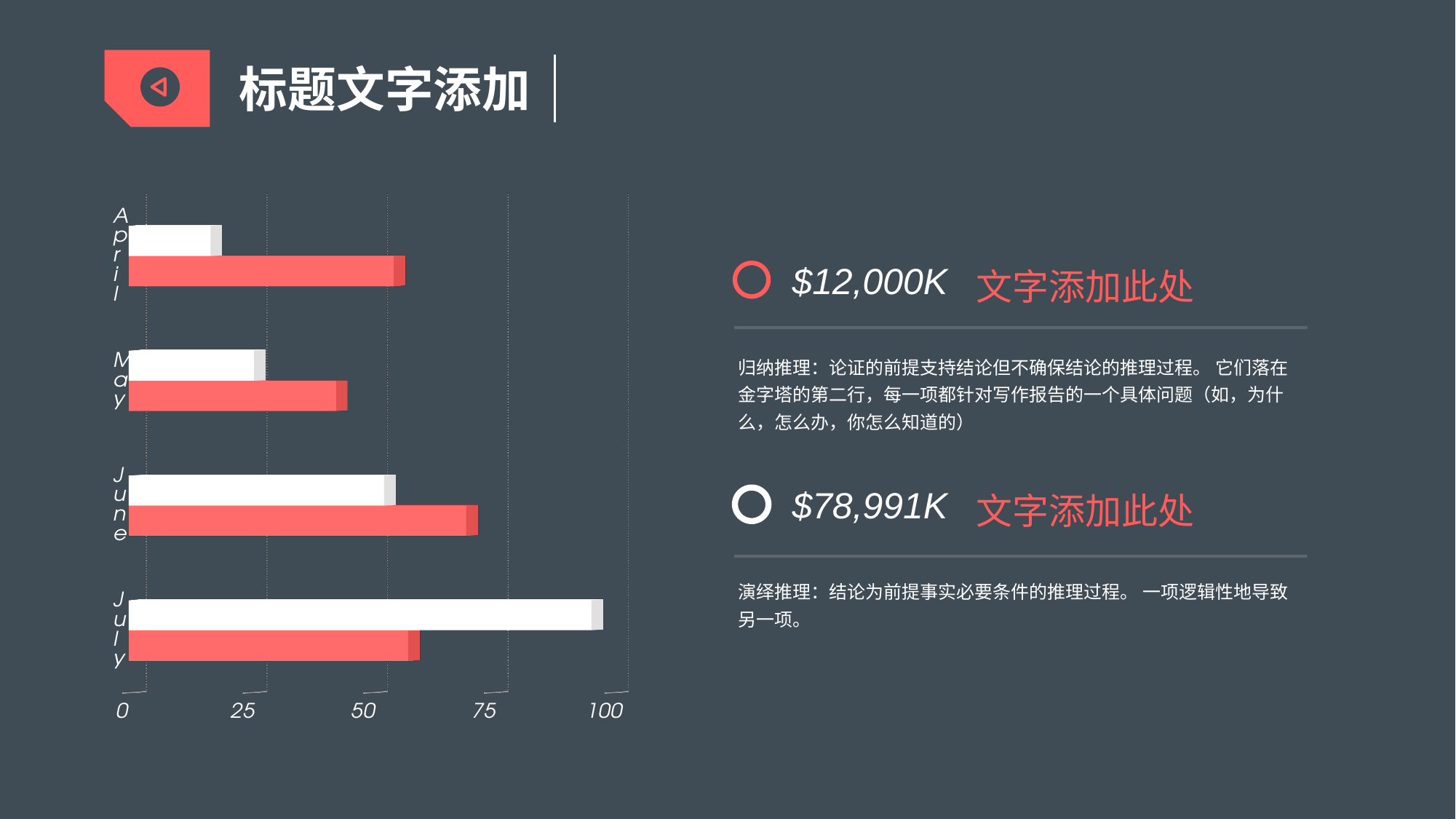

标题文字添加

[unsupported chart]

文字添加此处
归纳推理：论证的前提支持结论但不确保结论的推理过程。 它们落在金字塔的第二行，每一项都针对写作报告的一个具体问题（如，为什么，怎么办，你怎么知道的）
$12,000K

文字添加此处
演绎推理：结论为前提事实必要条件的推理过程。 一项逻辑性地导致另一项。
$78,991K